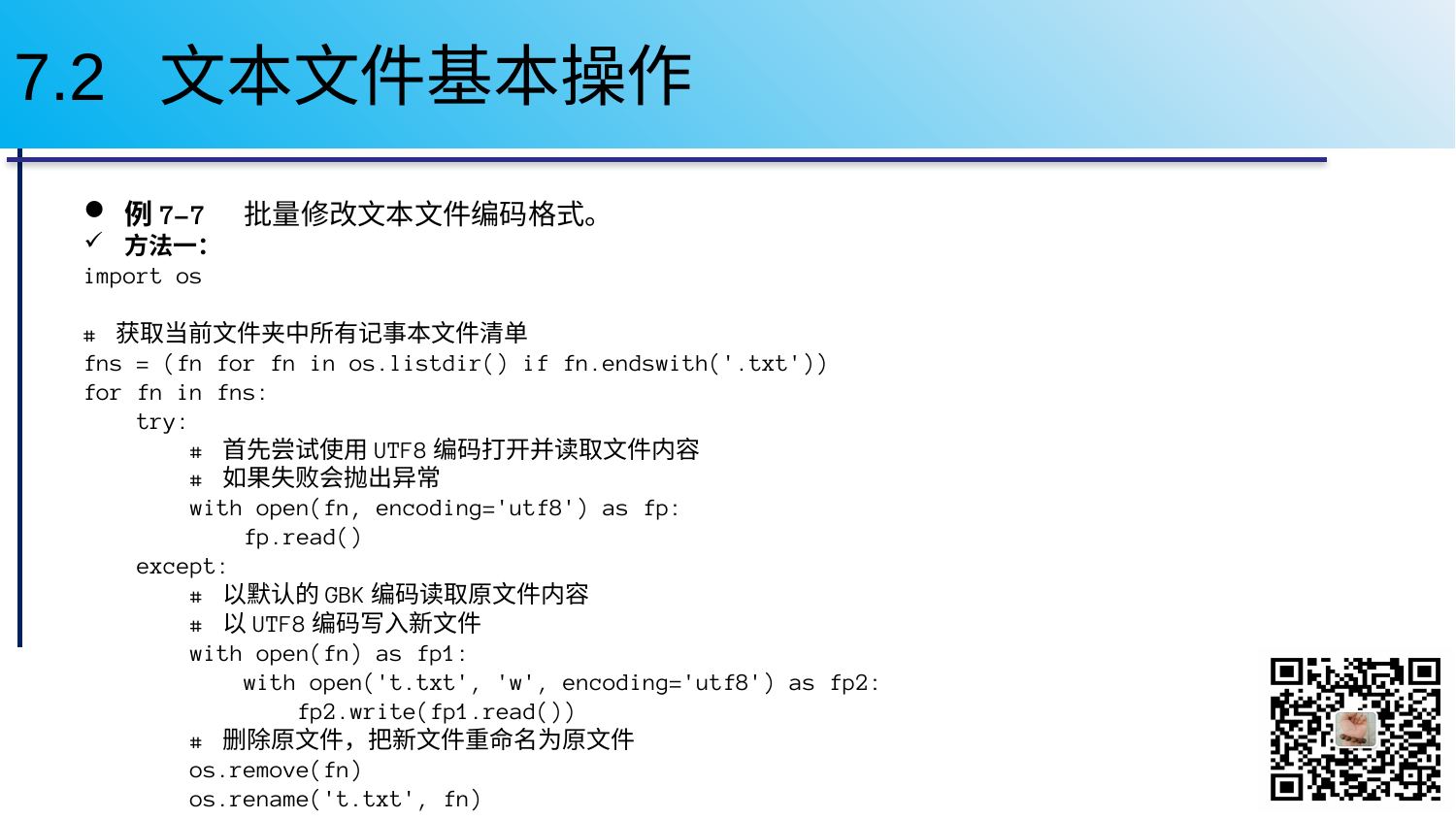

# 7.2  文本文件基本操作
例7-7  批量修改文本文件编码格式。
方法一：
import os

# 获取当前文件夹中所有记事本文件清单
fns = (fn for fn in os.listdir() if fn.endswith('.txt'))
for fn in fns:
    try:
        # 首先尝试使用UTF8编码打开并读取文件内容
        # 如果失败会抛出异常
        with open(fn, encoding='utf8') as fp:
            fp.read()
    except:
        # 以默认的GBK编码读取原文件内容
        # 以UTF8编码写入新文件
        with open(fn) as fp1:
            with open('t.txt', 'w', encoding='utf8') as fp2:
                fp2.write(fp1.read())
        # 删除原文件，把新文件重命名为原文件
        os.remove(fn)
        os.rename('t.txt', fn)